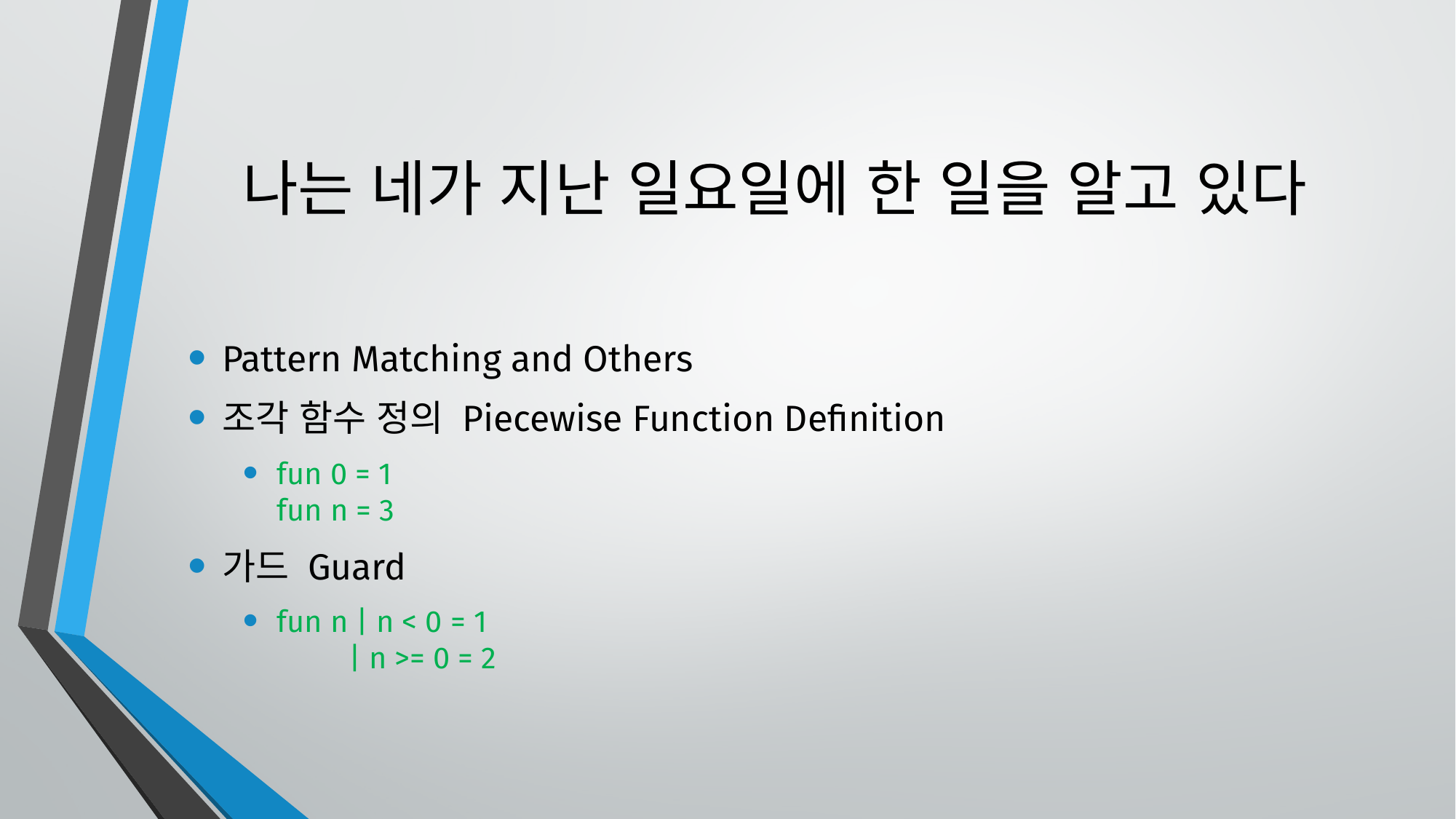

# 나는 네가 지난 일요일에 한 일을 알고 있다
Pattern Matching and Others
조각 함수 정의 Piecewise Function Definition
fun 0 = 1
fun n = 3
가드 Guard
fun n | n < 0 = 1
         | n >= 0 = 2